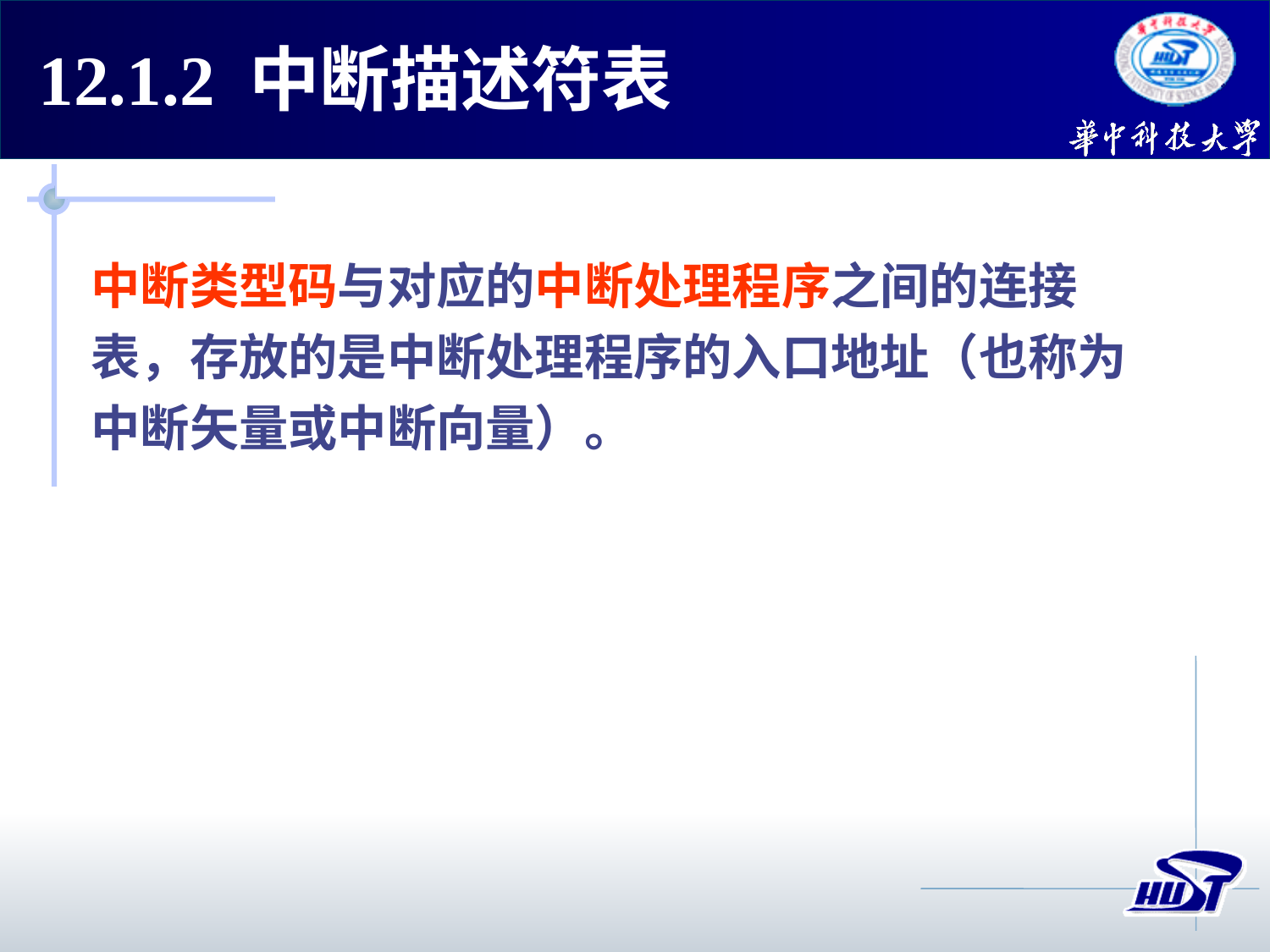

12.1.2 中断描述符表
中断类型码与对应的中断处理程序之间的连接表，存放的是中断处理程序的入口地址（也称为中断矢量或中断向量）。